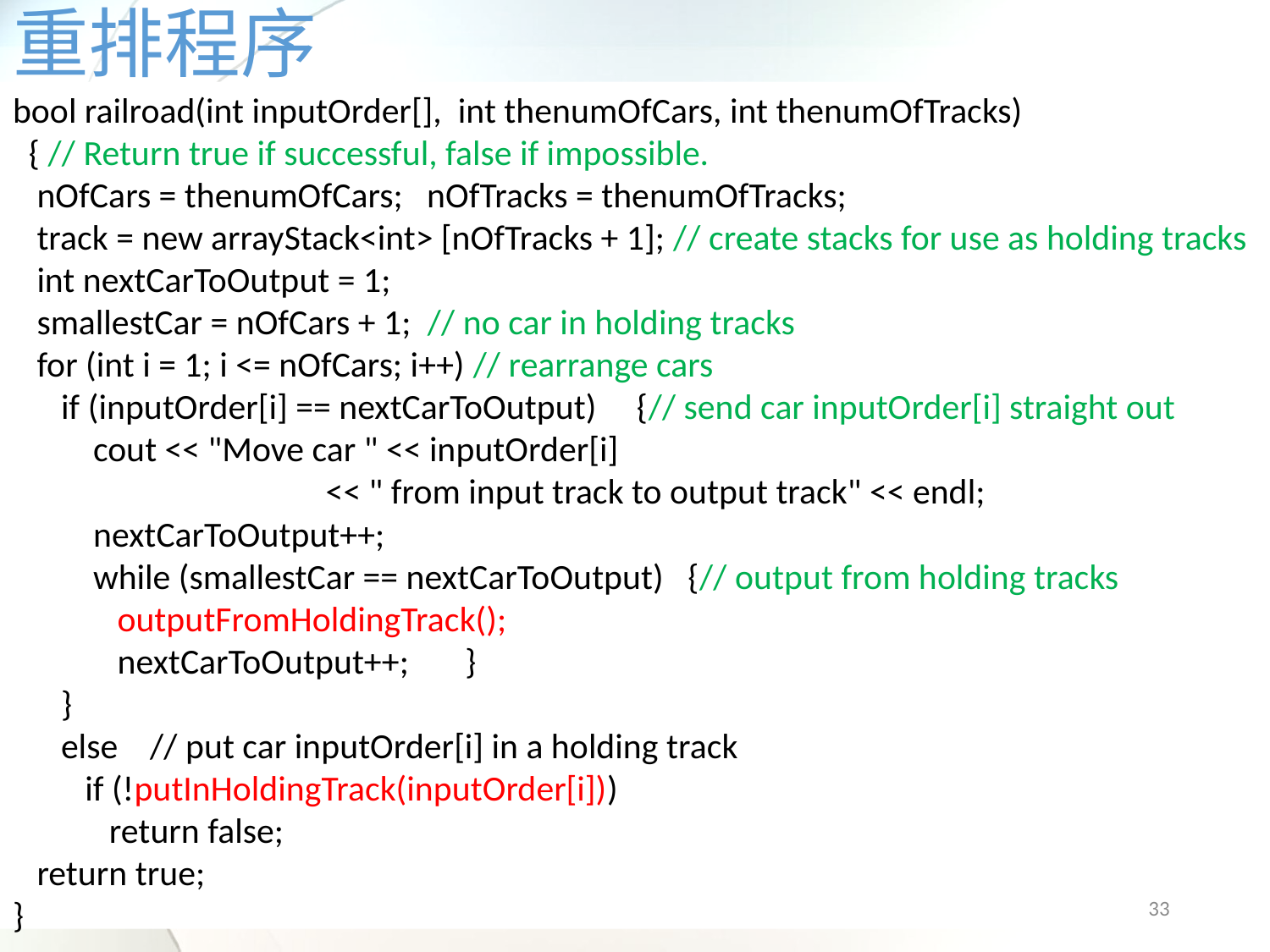

# 重排程序
bool railroad(int inputOrder[],  int thenumOfCars, int thenumOfTracks)
  { // Return true if successful, false if impossible.
   nOfCars = thenumOfCars;   nOfTracks = thenumOfTracks;
   track = new arrayStack<int> [nOfTracks + 1]; // create stacks for use as holding tracks
   int nextCarToOutput = 1;
   smallestCar = nOfCars + 1;  // no car in holding tracks
   for (int i = 1; i <= nOfCars; i++) // rearrange cars
      if (inputOrder[i] == nextCarToOutput)     {// send car inputOrder[i] straight out
          cout << "Move car " << inputOrder[i]
                                       << " from input track to output track" << endl;
          nextCarToOutput++;
          while (smallestCar == nextCarToOutput)   {// output from holding tracks
             outputFromHoldingTrack();
             nextCarToOutput++;       }
      }
      else    // put car inputOrder[i] in a holding track
         if (!putInHoldingTrack(inputOrder[i]))
            return false;
   return true;
}
33